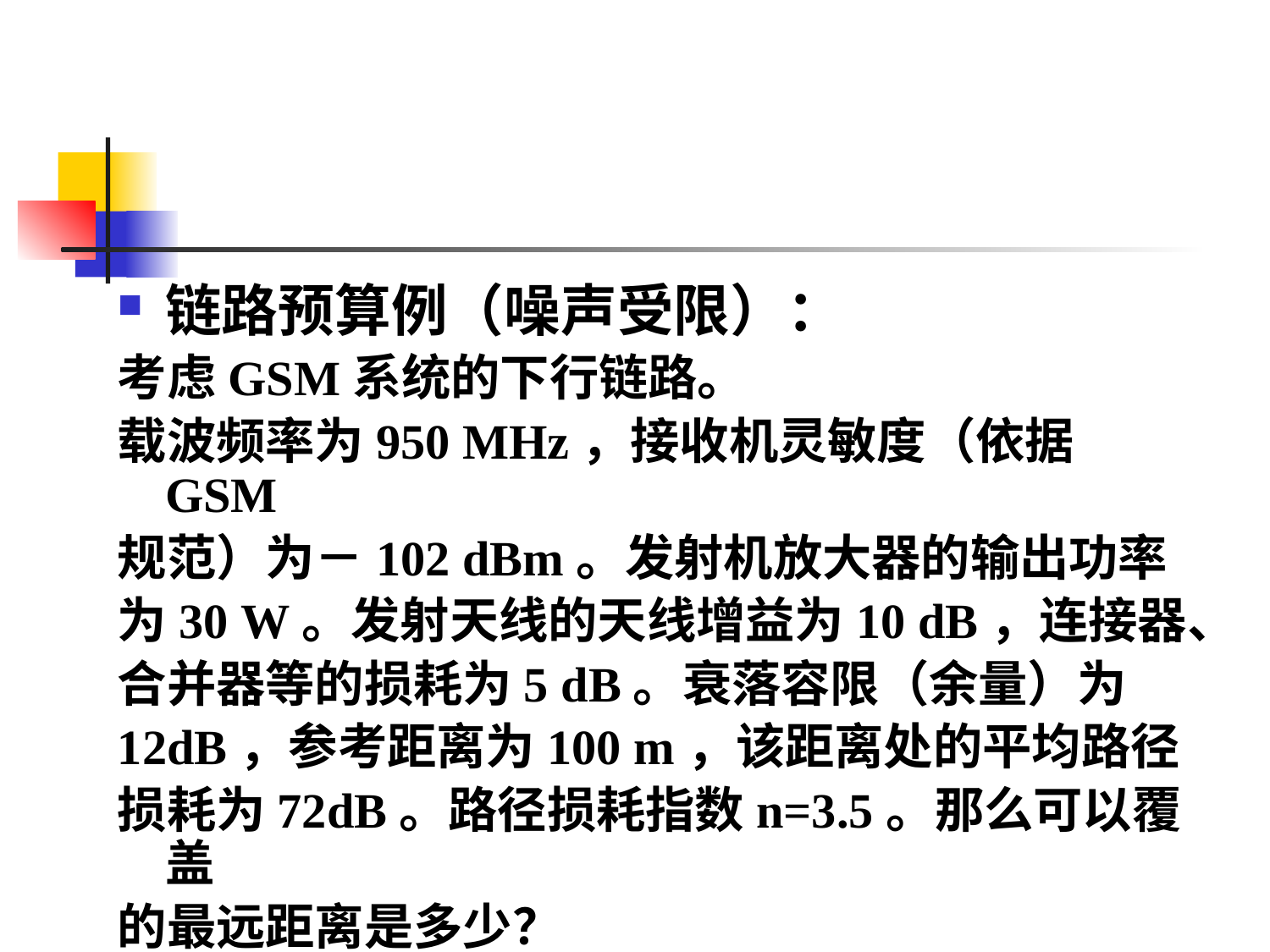

#
链路预算例（噪声受限）：
考虑GSM系统的下行链路。
载波频率为950 MHz，接收机灵敏度（依据GSM
规范）为－102 dBm。发射机放大器的输出功率
为30 W。发射天线的天线增益为10 dB，连接器、
合并器等的损耗为5 dB。衰落容限（余量）为
12dB，参考距离为100 m，该距离处的平均路径
损耗为72dB。路径损耗指数n=3.5。那么可以覆盖
的最远距离是多少？